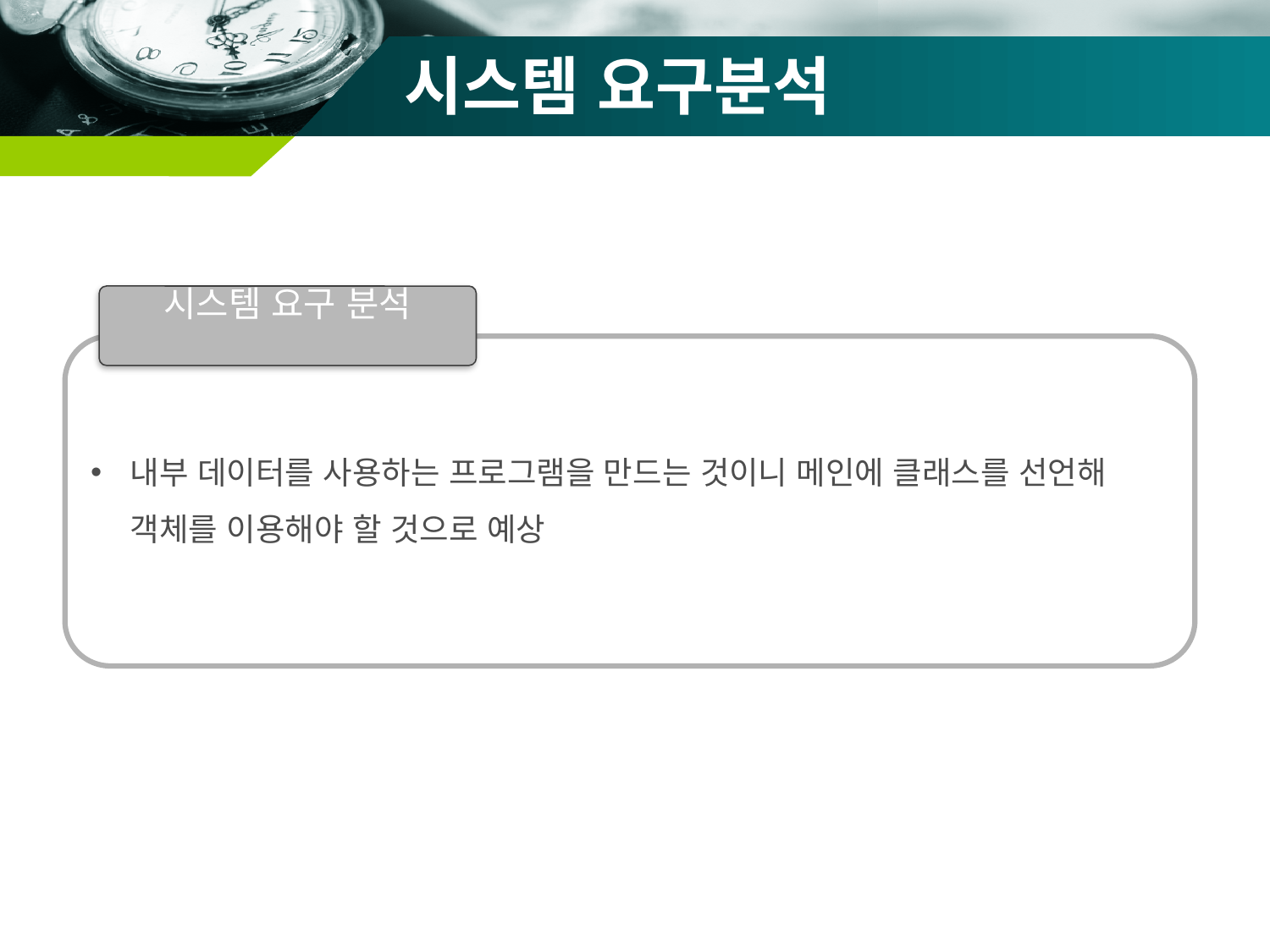

# 시스템 요구분석
시스템 요구 분석

내부 데이터를 사용하는 프로그램을 만드는 것이니 메인에 클래스를 선언해 객체를 이용해야 할 것으로 예상